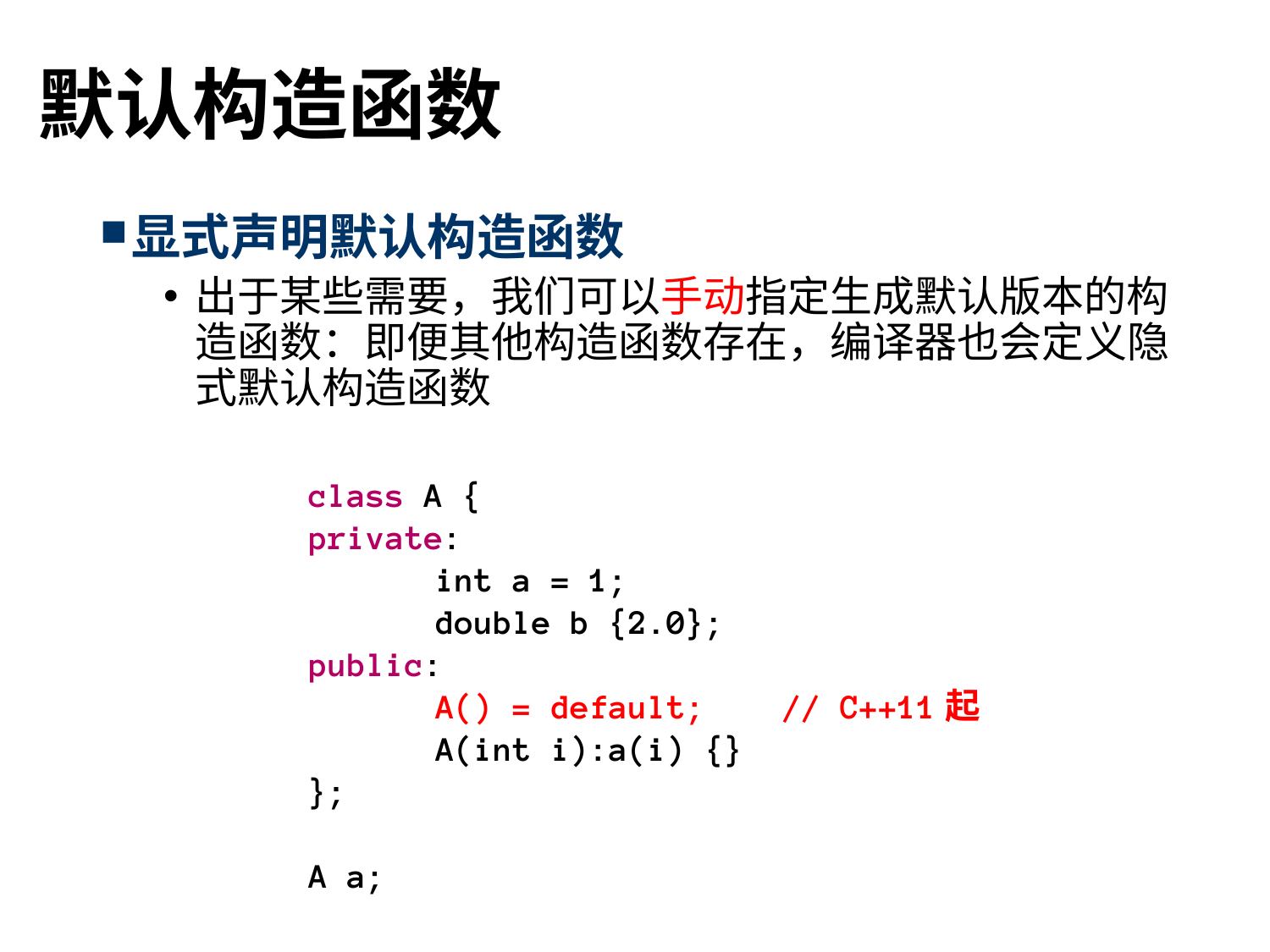

# 默认构造函数
显式声明默认构造函数
出于某些需要，我们可以手动指定生成默认版本的构造函数：即便其他构造函数存在，编译器也会定义隐式默认构造函数
class A {
private:
	int a = 1;
	double b {2.0};
public:
	A() = default;    // C++11起
	A(int i):a(i) {}
};

A a;
18